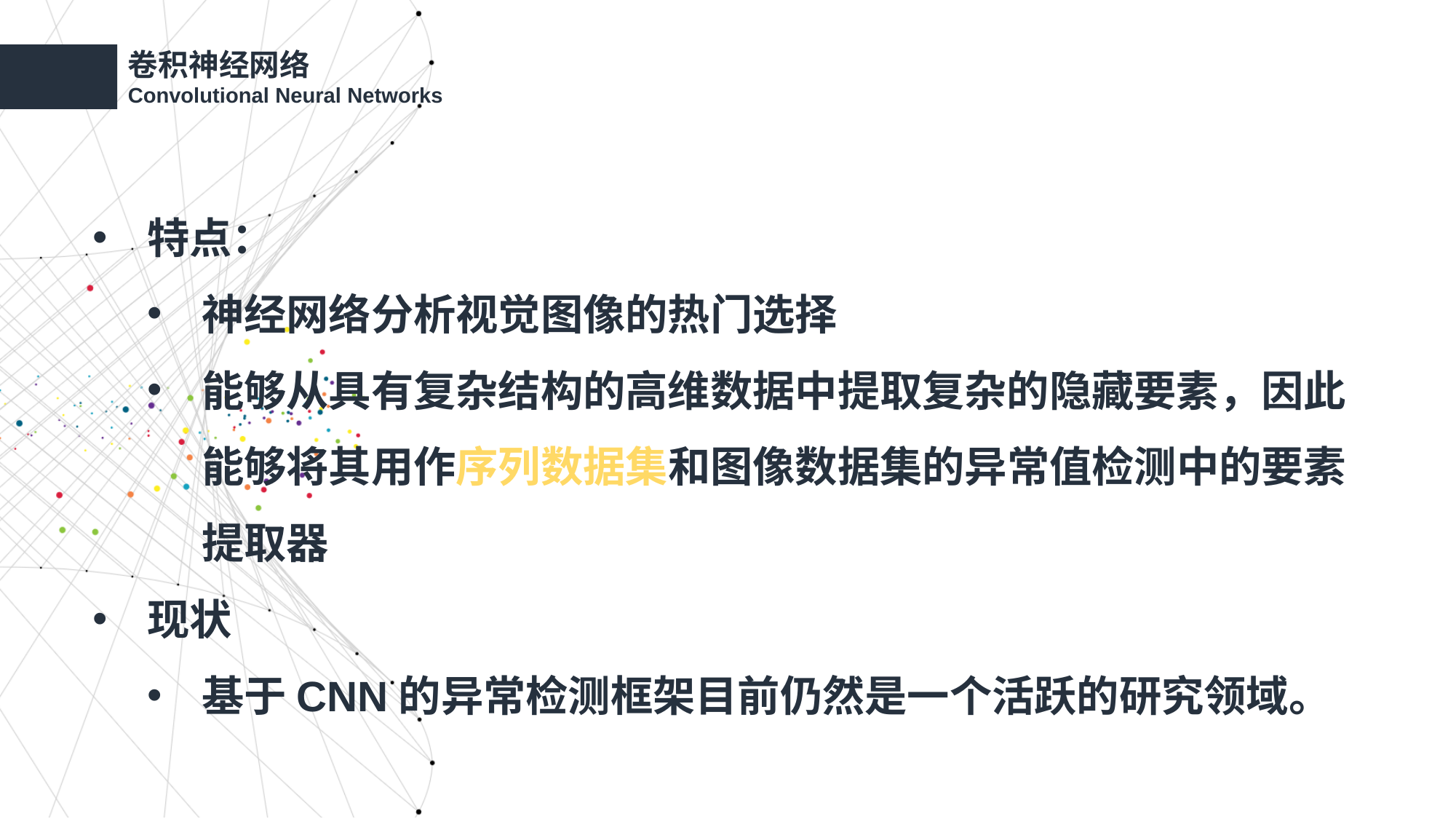

卷积神经网络
Convolutional Neural Networks

特点：
神经网络分析视觉图像的热门选择
能够从具有复杂结构的高维数据中提取复杂的隐藏要素，因此能够将其用作序列数据集和图像数据集的异常值检测中的要素提取器
现状
基于CNN的异常检测框架目前仍然是一个活跃的研究领域。